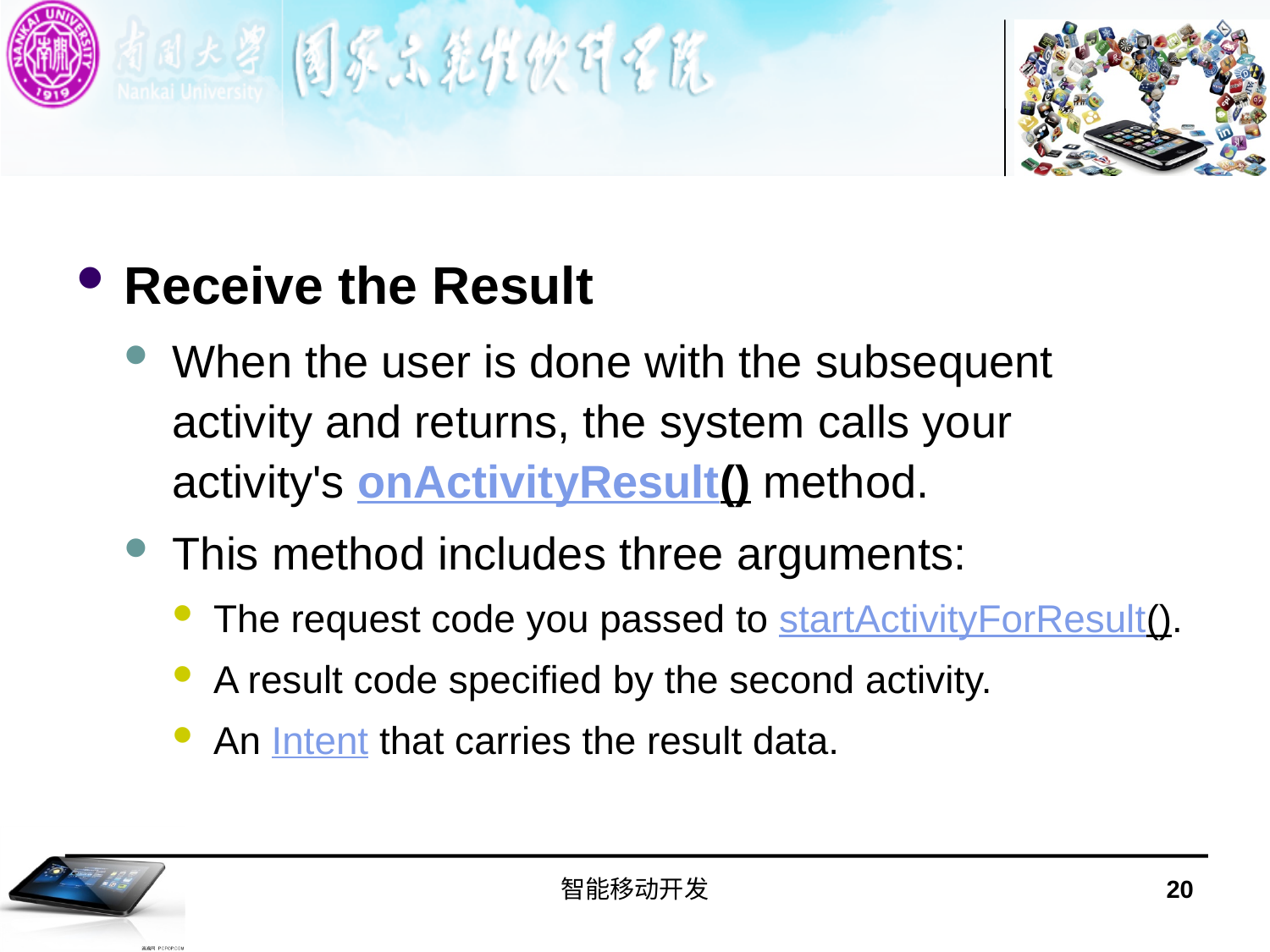

#
Receive the Result
When the user is done with the subsequent activity and returns, the system calls your activity's onActivityResult() method.
This method includes three arguments:
The request code you passed to startActivityForResult().
A result code specified by the second activity.
An Intent that carries the result data.

智能移动开发
20